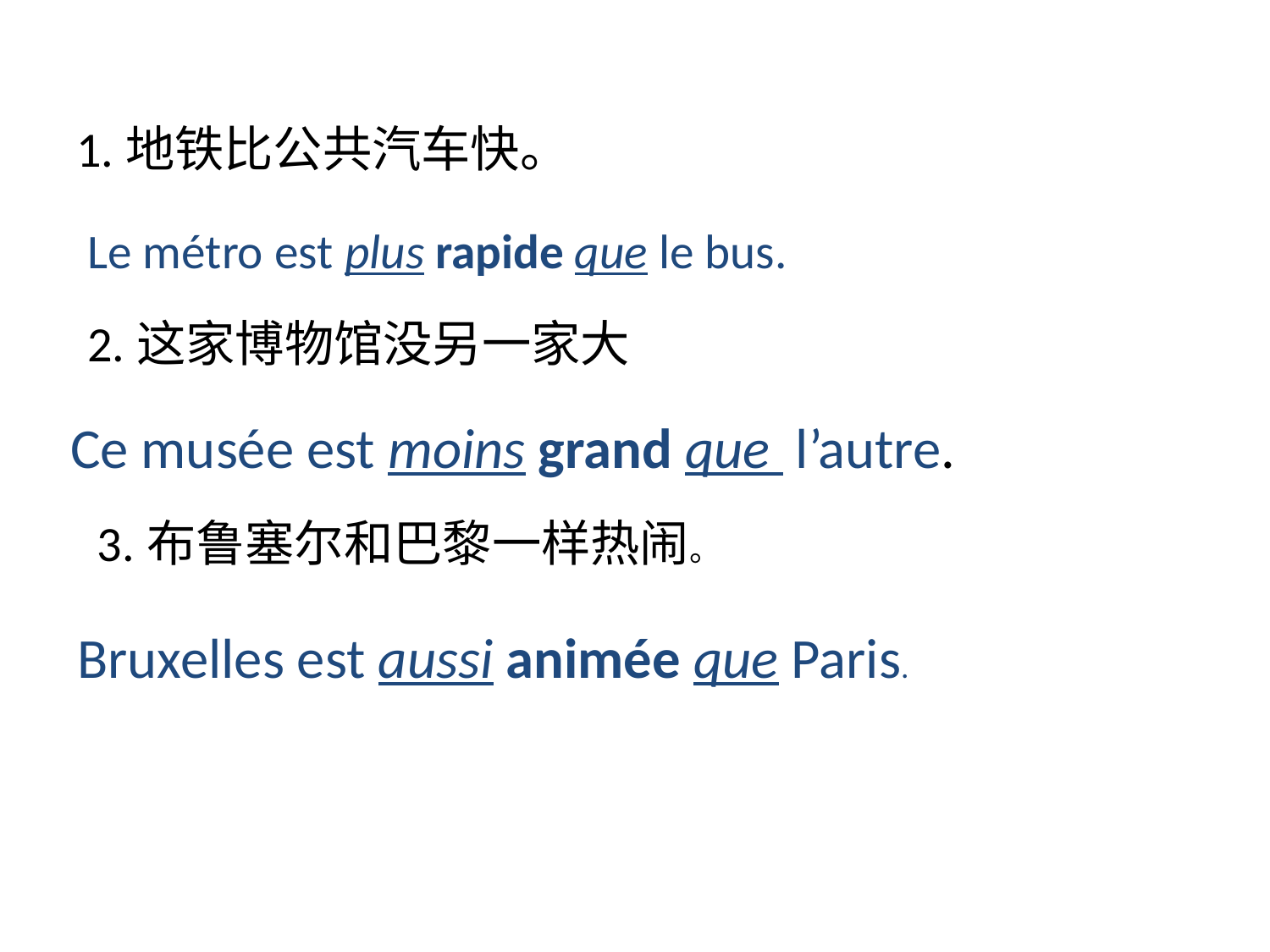

# 1.地铁比公共汽车快。

Le métro est plus rapide que le bus.
2.这家博物馆没另一家大
 Ce musée est moins grand que  l’autre.
3.布鲁塞尔和巴黎一样热闹。
Bruxelles est aussi animée que Paris.